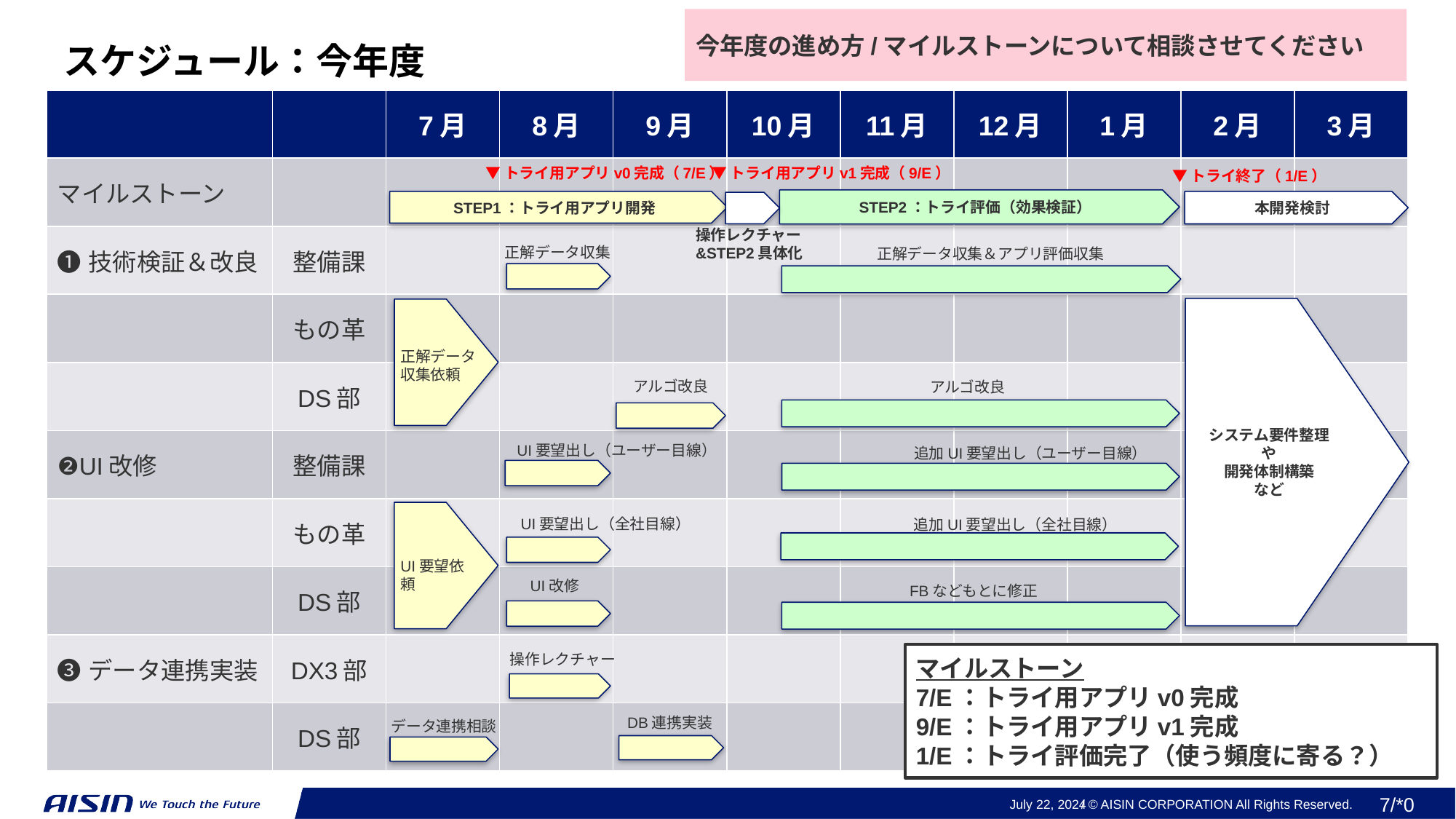

今年度の進め方/マイルストーンについて相談させてください
スケジュール：今年度
|  |  | 7月 | 8月 | 9月 | 10月 | 11月 | 12月 | 1月 | 2月 | 3月 |
| --- | --- | --- | --- | --- | --- | --- | --- | --- | --- | --- |
| マイルストーン |  |  |  |  |  |  |  |  |  |  |
| ❶技術検証＆改良 | 整備課 |  |  |  |  |  |  |  |  |  |
|  | もの革 |  |  |  |  |  |  |  |  |  |
|  | DS部 |  |  |  |  |  |  |  |  |  |
| ❷UI改修 | 整備課 |  |  |  |  |  |  |  |  |  |
|  | もの革 |  |  |  |  |  |  |  |  |  |
|  | DS部 |  |  |  |  |  |  |  |  |  |
| ❸データ連携実装 | DX3部 |  |  |  |  |  |  |  |  |  |
|  | DS部 |  |  |  |  |  |  |  |  |  |

▼トライ用アプリv1完成（9/E）
▼トライ用アプリv0完成（7/E）
▼トライ終了（1/E）
STEP2：トライ評価（効果検証）
STEP1：トライ用アプリ開発
本開発検討

操作レクチャー
&STEP2具体化
正解データ収集
正解データ収集＆アプリ評価収集

システム要件整理
や
開発体制構築
など

正解データ
収集依頼
アルゴ改良
アルゴ改良

UI要望出し（ユーザー目線）
追加UI要望出し（ユーザー目線）

UI要望出し（全社目線）
追加UI要望出し（全社目線）

UI要望依頼
UI改修
FBなどもとに修正

マイルストーン
7/E：トライ用アプリv0完成
9/E：トライ用アプリv1完成
1/E：トライ評価完了（使う頻度に寄る？）
操作レクチャー

DB連携実装
データ連携相談

July 22, 2024